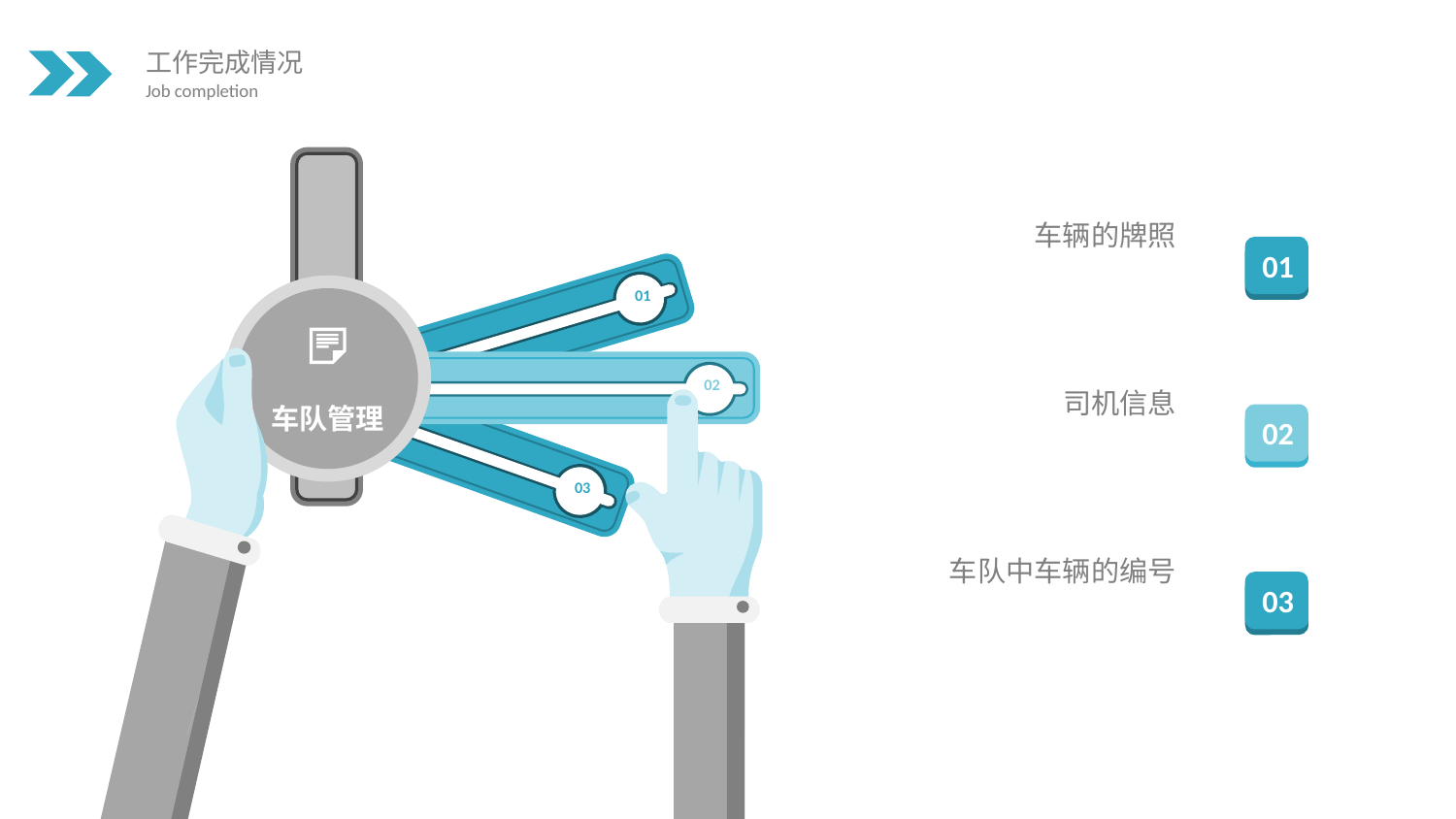

01

车队管理

02

03

车辆的牌照
01

司机信息
02

车队中车辆的编号
03